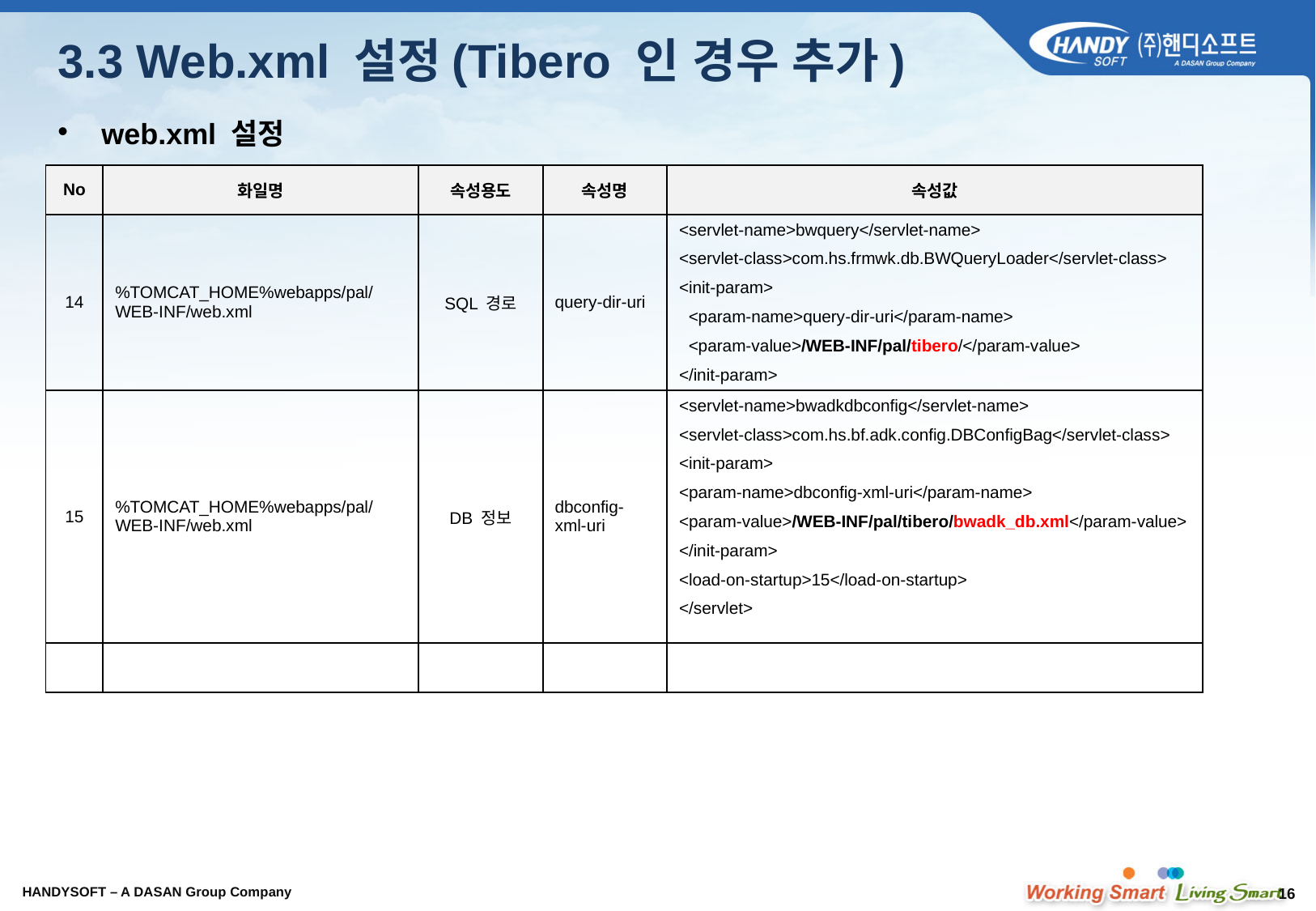

# 3.3 Web.xml 설정(Tibero 인 경우 추가)
web.xml 설정
| No | 화일명 | 속성용도 | 속성명 | 속성값 |
| --- | --- | --- | --- | --- |
| 14 | %TOMCAT\_HOME%webapps/pal/WEB-INF/web.xml | SQL 경로 | query-dir-uri | <servlet-name>bwquery</servlet-name> <servlet-class>com.hs.frmwk.db.BWQueryLoader</servlet-class> <init-param> <param-name>query-dir-uri</param-name> <param-value>/WEB-INF/pal/tibero/</param-value> </init-param> |
| 15 | %TOMCAT\_HOME%webapps/pal/WEB-INF/web.xml | DB 정보 | dbconfig-xml-uri | <servlet-name>bwadkdbconfig</servlet-name> <servlet-class>com.hs.bf.adk.config.DBConfigBag</servlet-class> <init-param> <param-name>dbconfig-xml-uri</param-name> <param-value>/WEB-INF/pal/tibero/bwadk\_db.xml</param-value> </init-param> <load-on-startup>15</load-on-startup> </servlet> |
|  |  |  |  |  |